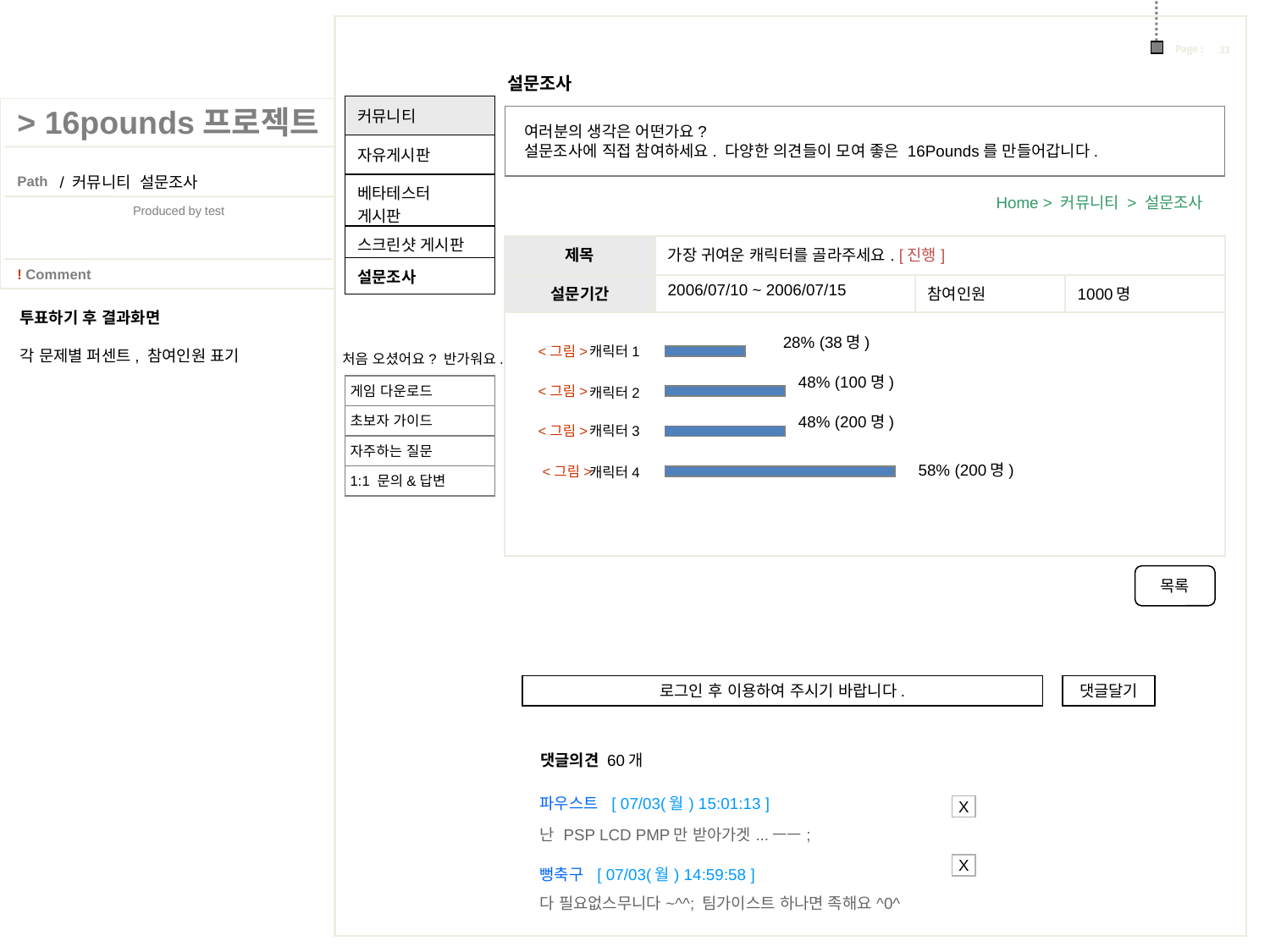

설문조사
| 커뮤니티 |
| --- |
| 자유게시판 |
| 베타테스터 게시판 |
| 스크린샷 게시판 |
| 설문조사 |

여러분의 생각은 어떤가요?
설문조사에 직접 참여하세요. 다양한 의견들이 모여 좋은 16Pounds를 만들어갑니다.
/ 커뮤니티  설문조사
Home > 커뮤니티 > 설문조사
| 제목 | 가장 귀여운 캐릭터를 골라주세요. [진행] |  |  |
| --- | --- | --- | --- |
| 설문기간 | 2006/07/10 ~ 2006/07/15 | 참여인원 | 1000명 |
|  |  |  |  |
투표하기 후 결과화면
각 문제별 퍼센트, 참여인원 표기
28% (38명)
캐릭터1
<그림>
처음 오셨어요? 반가워요.

48% (100명)
게임 다운로드
<그림>
캐릭터2

초보자 가이드
48% (200명)
캐릭터3
<그림>

자주하는 질문
58% (200명)
<그림>
캐릭터4
1:1 문의&답변

목록
로그인 후 이용하여 주시기 바랍니다.
댓글달기
댓글의견 60개
| 파우스트  [ 07/03(월) 15:01:13 ] |
| --- |
X
| 난 PSP LCD PMP만 받아가겟...ㅡㅡ; |
| --- |
X
| 뻥축구  [ 07/03(월) 14:59:58 ] |
| --- |
| 다 필요없스무니다~^^; 팀가이스트 하나면 족해요^0^ |
| --- |